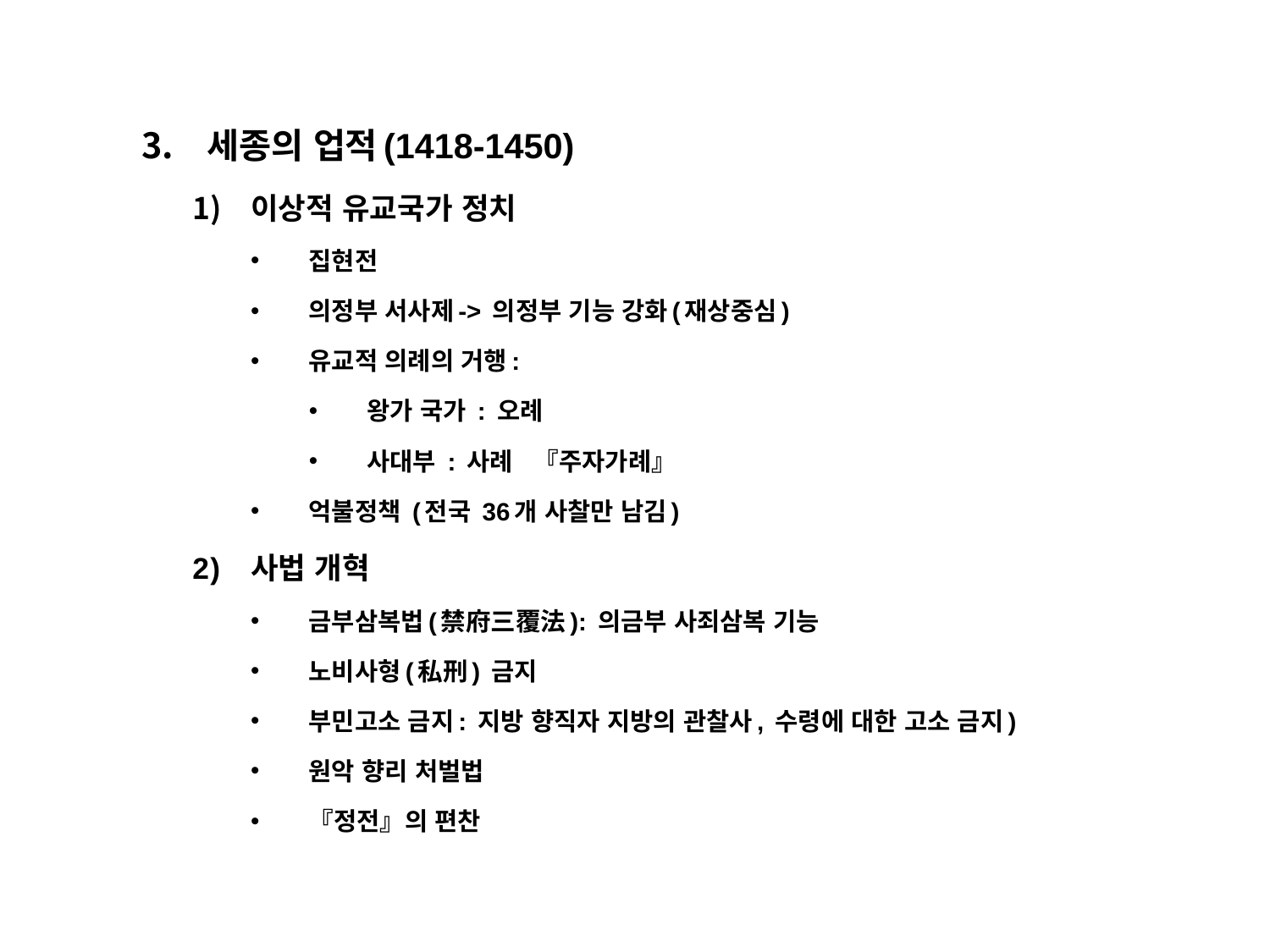

세종의 업적(1418-1450)
이상적 유교국가 정치
집현전
의정부 서사제-> 의정부 기능 강화(재상중심)
유교적 의례의 거행:
왕가 국가 : 오례
사대부 : 사례   『주자가례』
억불정책 (전국 36개 사찰만 남김)
사법 개혁
금부삼복법(禁府三覆法): 의금부 사죄삼복 기능
노비사형(私刑) 금지
부민고소 금지: 지방 향직자 지방의 관찰사, 수령에 대한 고소 금지)
원악 향리 처벌법
『정전』의 편찬